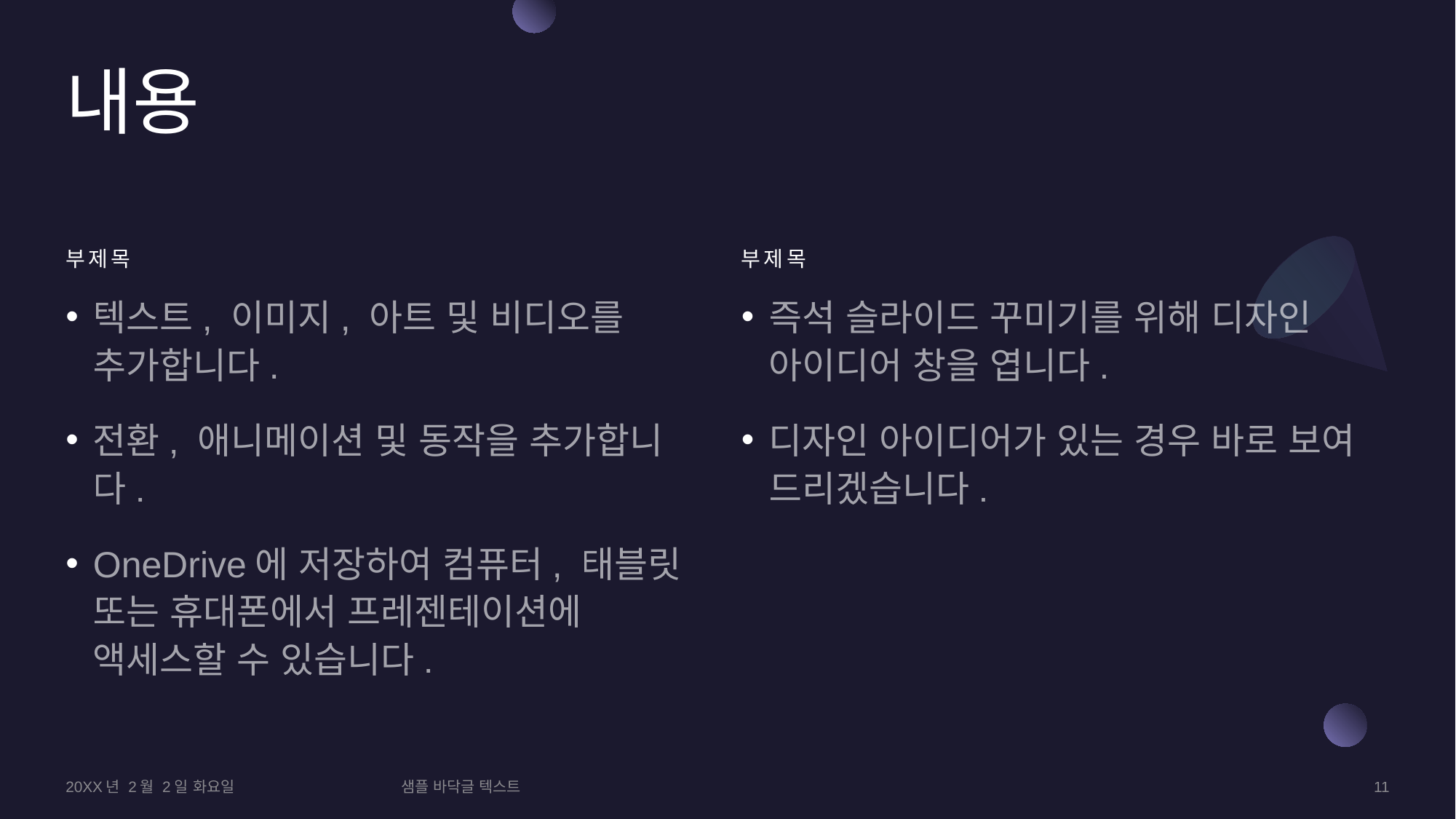

# 내용
부제목
부제목

텍스트, 이미지, 아트 및 비디오를 추가합니다.
전환, 애니메이션 및 동작을 추가합니다.
OneDrive에 저장하여 컴퓨터, 태블릿 또는 휴대폰에서 프레젠테이션에 액세스할 수 있습니다.
즉석 슬라이드 꾸미기를 위해 디자인 아이디어 창을 엽니다.
디자인 아이디어가 있는 경우 바로 보여 드리겠습니다.

20XX년 2월 2일 화요일
샘플 바닥글 텍스트
11